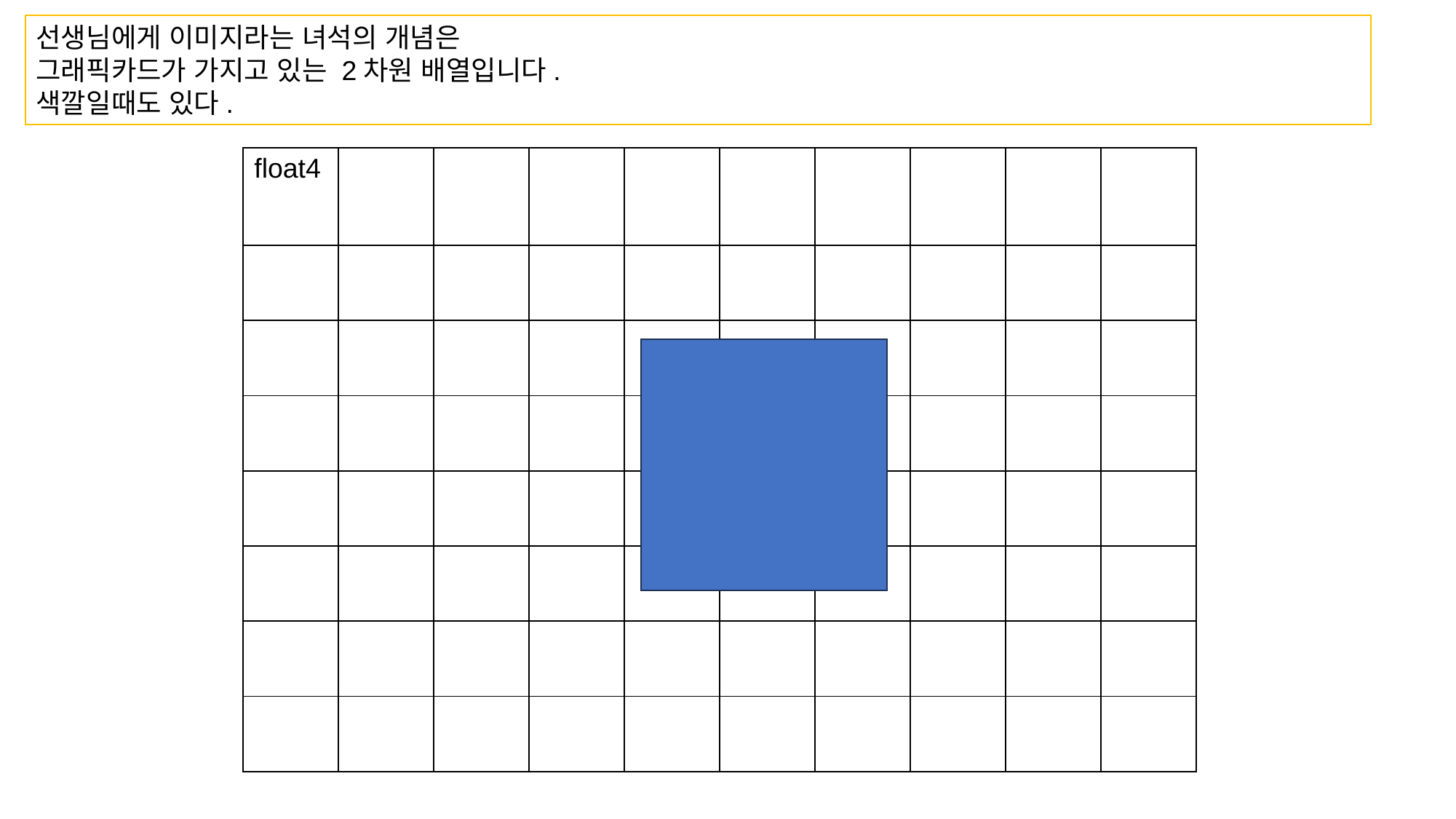

선생님에게 이미지라는 녀석의 개념은
그래픽카드가 가지고 있는 2차원 배열입니다.
색깔일때도 있다.
| float4 |  |  |  |  |  |  |  |  |  |
| --- | --- | --- | --- | --- | --- | --- | --- | --- | --- |
|  |  |  |  |  |  |  |  |  |  |
|  |  |  |  |  |  |  |  |  |  |
|  |  |  |  |  |  |  |  |  |  |
|  |  |  |  |  |  |  |  |  |  |
|  |  |  |  |  |  |  |  |  |  |
|  |  |  |  |  |  |  |  |  |  |
|  |  |  |  |  |  |  |  |  |  |